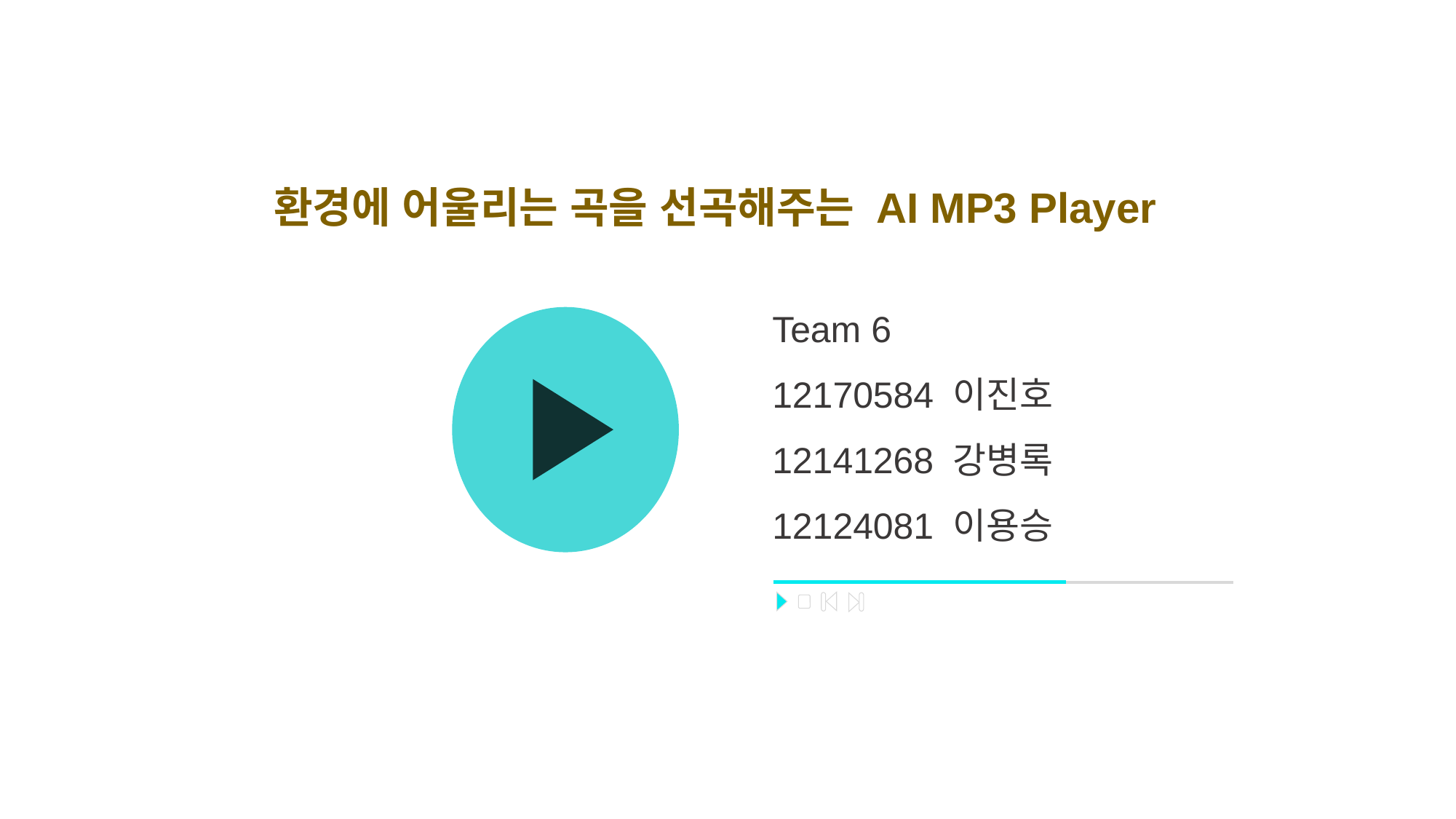

환경에 어울리는 곡을 선곡해주는 AI MP3 Player
Team 6
12170584 이진호
12141268 강병록
12124081 이용승